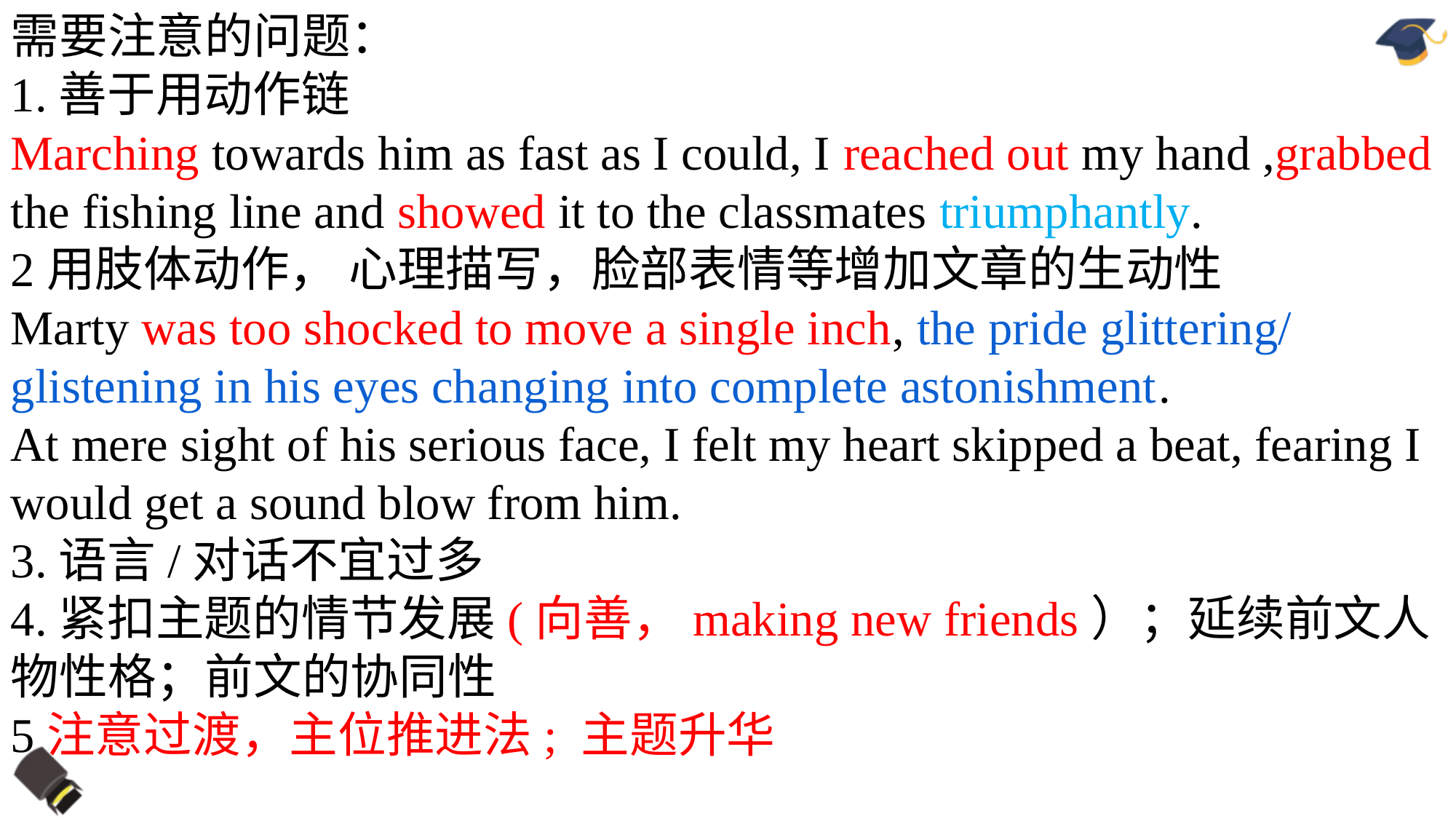

需要注意的问题：
1.善于用动作链
Marching towards him as fast as I could, I reached out my hand ,grabbed the fishing line and showed it to the classmates triumphantly.
2用肢体动作， 心理描写，脸部表情等增加文章的生动性
Marty was too shocked to move a single inch, the pride glittering/ glistening in his eyes changing into complete astonishment.
At mere sight of his serious face, I felt my heart skipped a beat, fearing I would get a sound blow from him.
3.语言/对话不宜过多
4.紧扣主题的情节发展(向善，making new friends）；延续前文人物性格；前文的协同性
5注意过渡，主位推进法; 主题升华